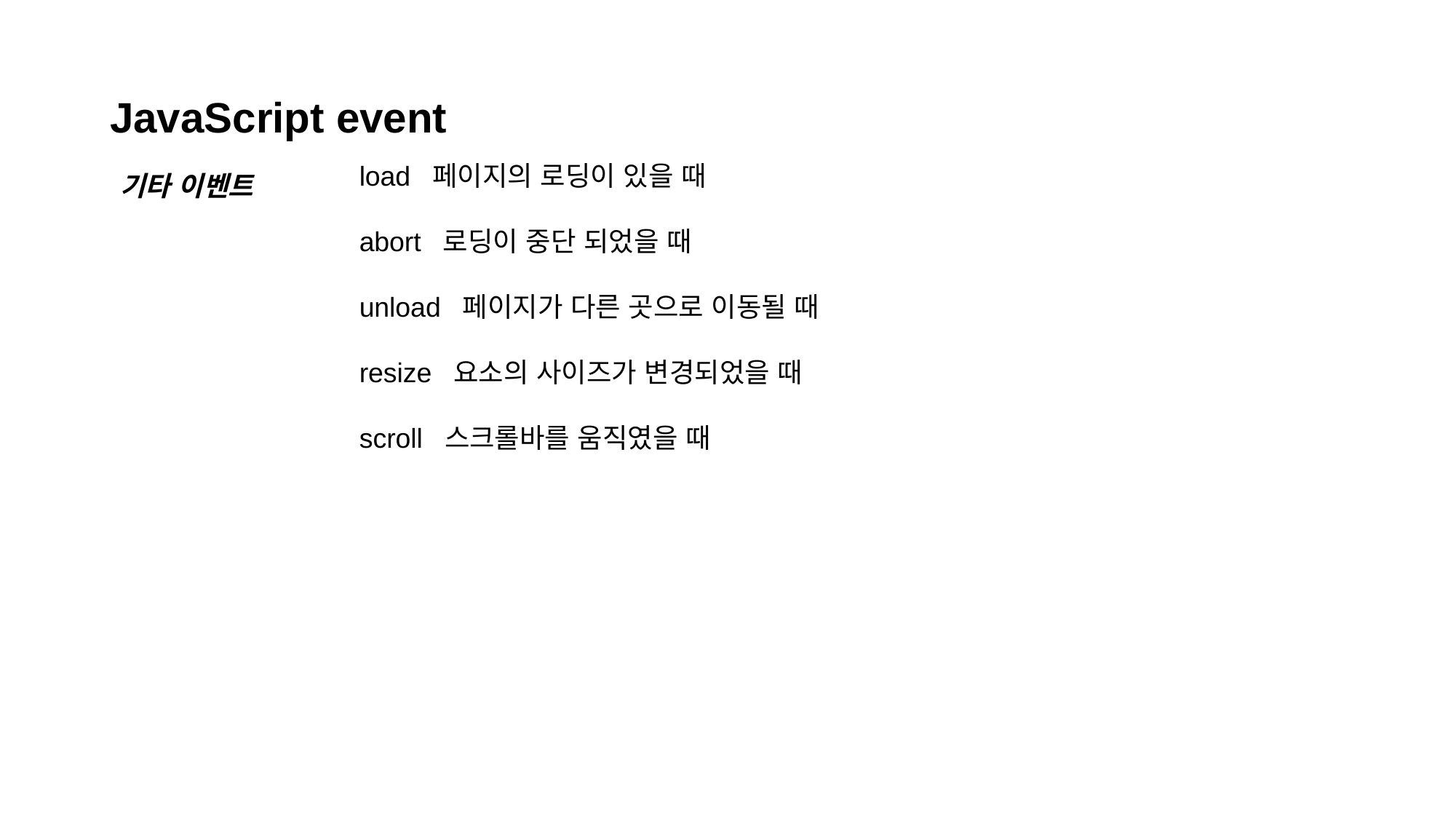

JavaScript event
load  페이지의 로딩이 있을 때

abort  로딩이 중단 되었을 때

unload  페이지가 다른 곳으로 이동될 때

resize  요소의 사이즈가 변경되었을 때

scroll  스크롤바를 움직였을 때
기타 이벤트